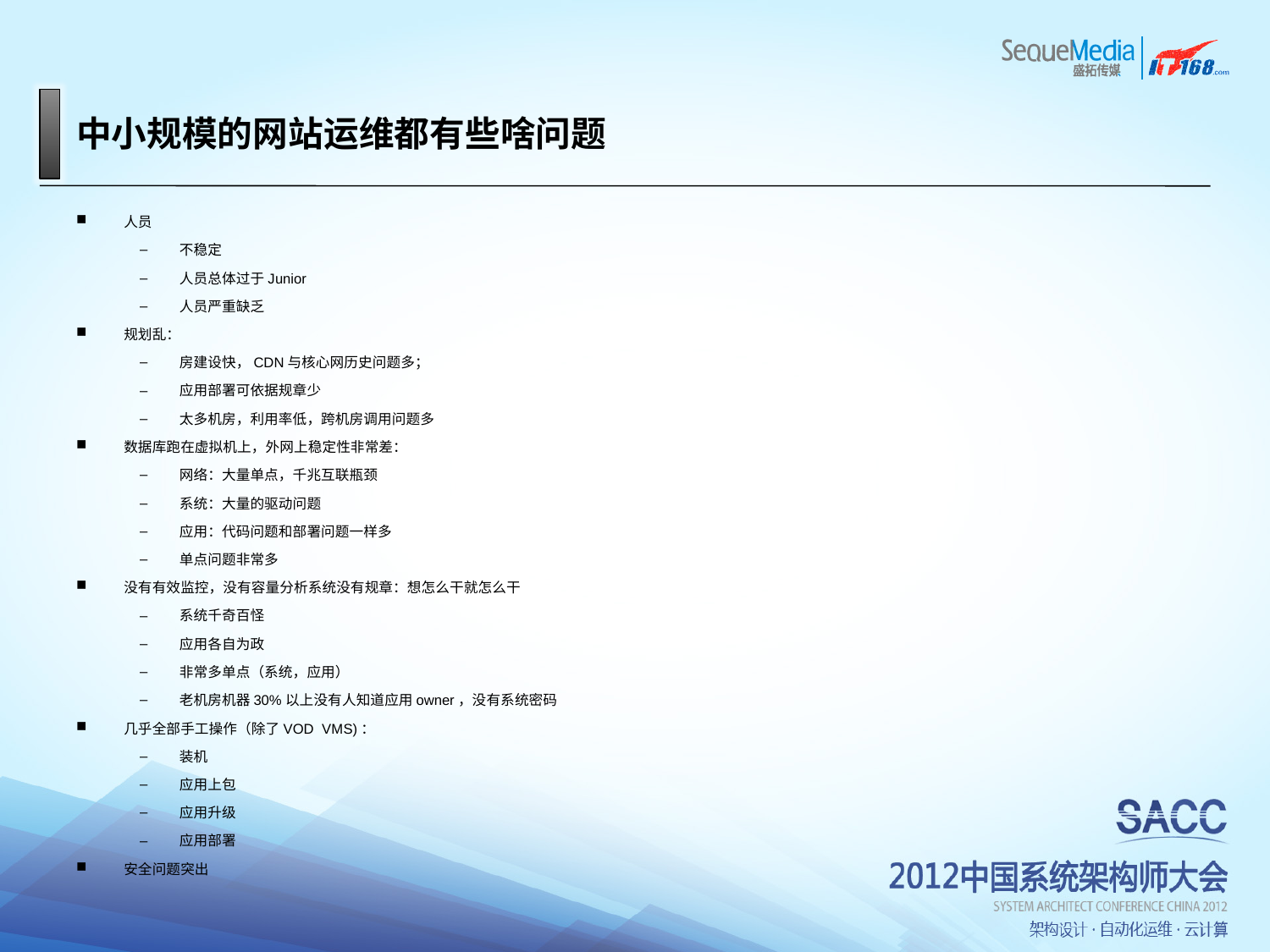

# 中小规模的网站运维都有些啥问题
人员
不稳定
人员总体过于Junior
人员严重缺乏
规划乱：
房建设快，CDN与核心网历史问题多；
应用部署可依据规章少
太多机房，利用率低，跨机房调用问题多
数据库跑在虚拟机上，外网上稳定性非常差：
网络：大量单点，千兆互联瓶颈
系统：大量的驱动问题
应用：代码问题和部署问题一样多
单点问题非常多
没有有效监控，没有容量分析系统没有规章：想怎么干就怎么干
系统千奇百怪
应用各自为政
非常多单点（系统，应用）
老机房机器30%以上没有人知道应用owner，没有系统密码
几乎全部手工操作（除了VOD  VMS)：
装机
应用上包
应用升级
应用部署
安全问题突出